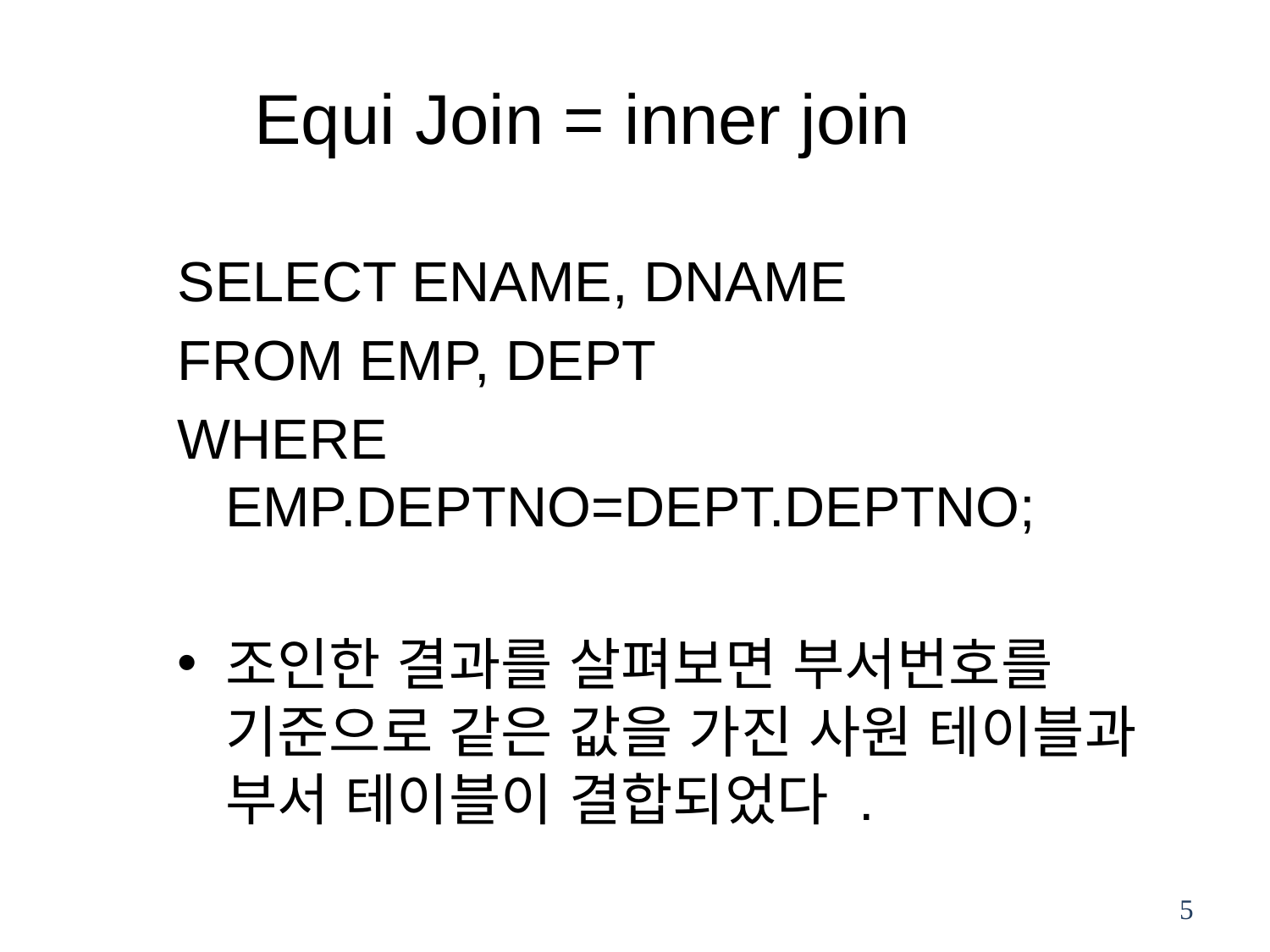

# Equi Join = inner join
SELECT ENAME, DNAME
FROM EMP, DEPT
WHERE EMP.DEPTNO=DEPT.DEPTNO;

조인한 결과를 살펴보면 부서번호를 기준으로 같은 값을 가진 사원 테이블과 부서 테이블이 결합되었다 .

5